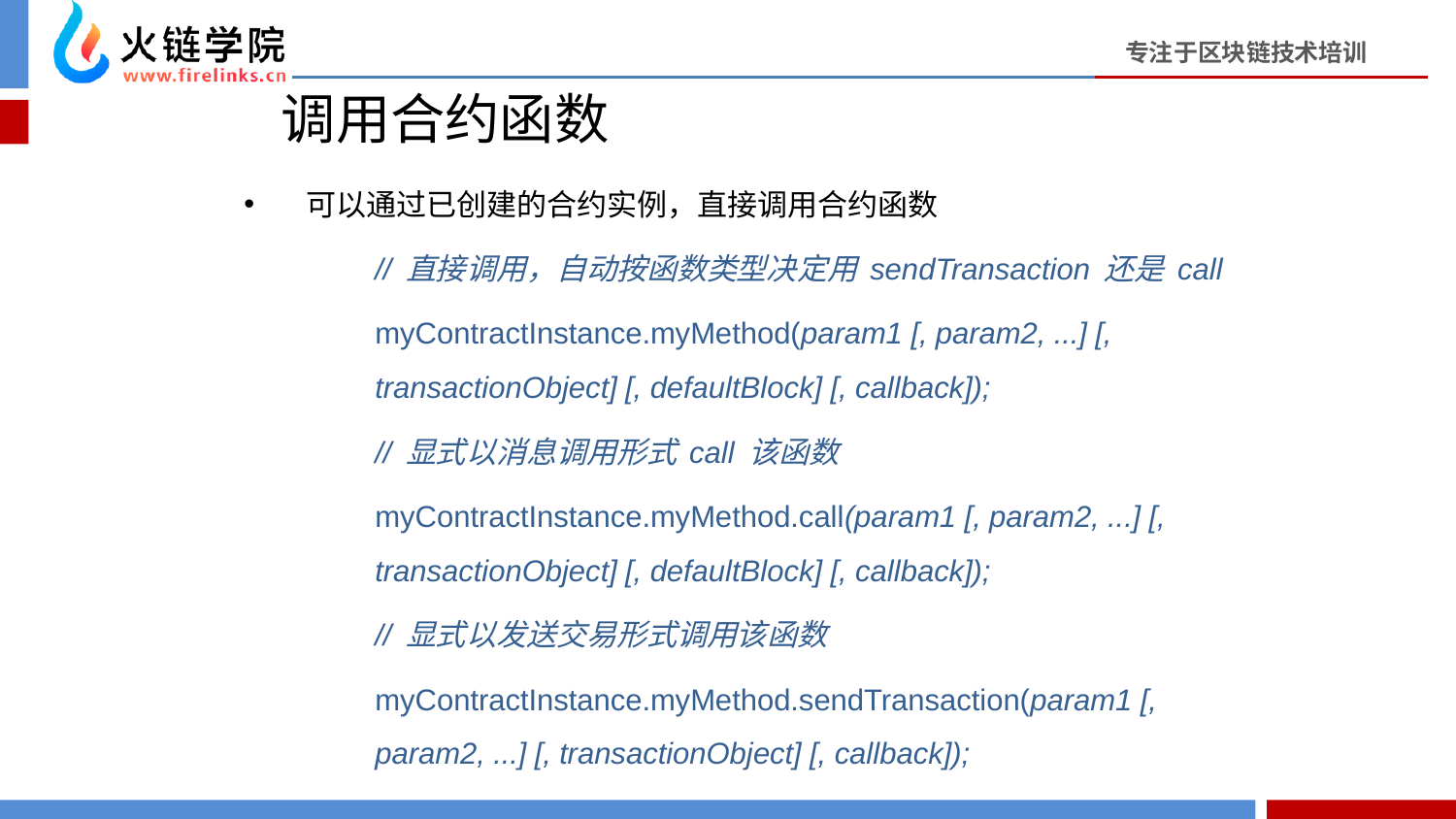

# 调用合约函数
可以通过已创建的合约实例，直接调用合约函数
// 直接调用，自动按函数类型决定用 sendTransaction 还是 call
myContractInstance.myMethod(param1 [, param2, ...] [, 			transactionObject] [, defaultBlock] [, callback]);
// 显式以消息调用形式 call 该函数
myContractInstance.myMethod.call(param1 [, param2, ...] [, 		transactionObject] [, defaultBlock] [, callback]);
// 显式以发送交易形式调用该函数
myContractInstance.myMethod.sendTransaction(param1 [, 		param2, ...] [, transactionObject] [, callback]);